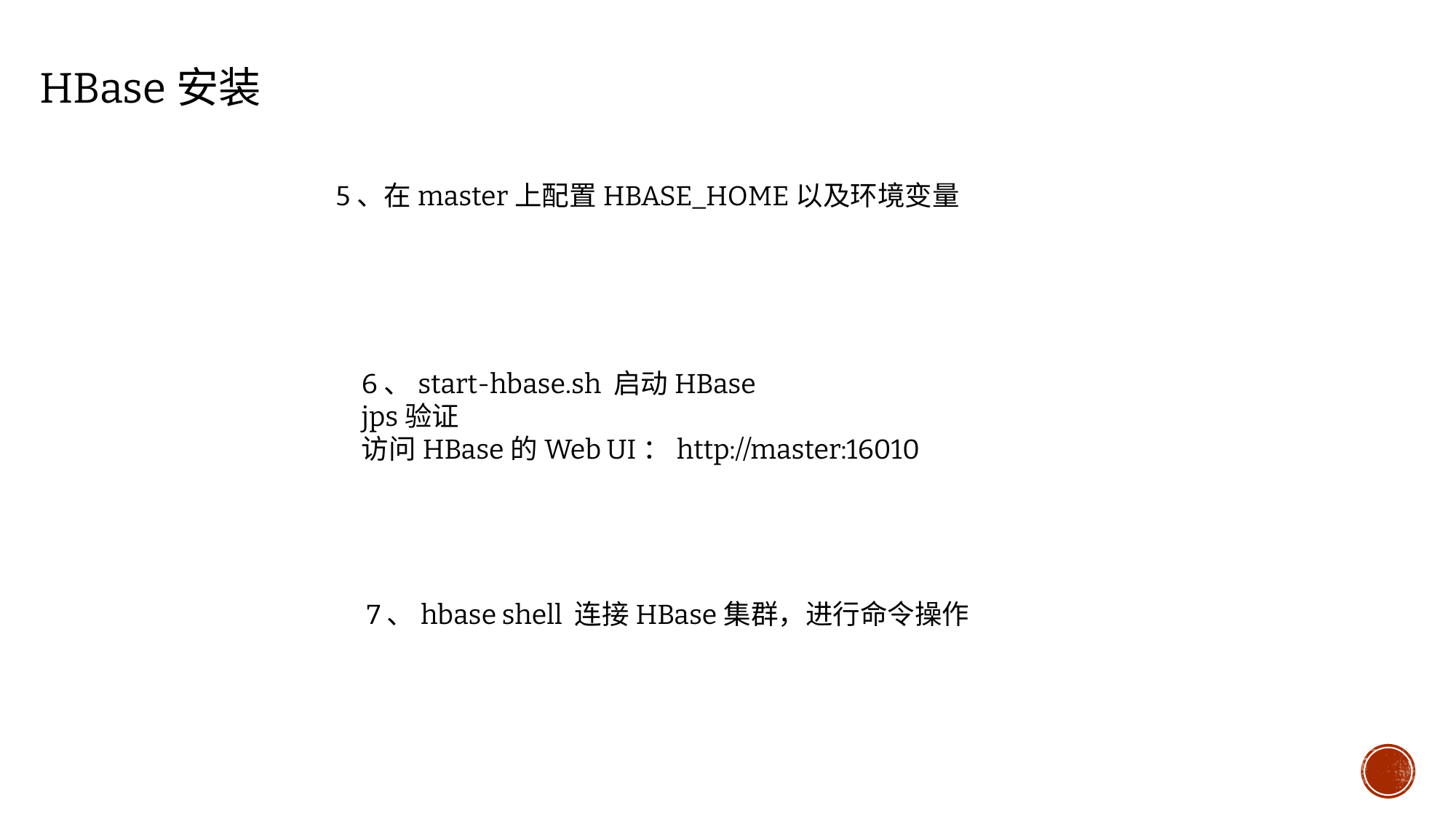

HBase安装
5、在master上配置HBASE_HOME以及环境变量
6、start-hbase.sh 启动HBase
jps验证
访问HBase的Web UI：http://master:16010
7、hbase shell 连接HBase集群，进行命令操作